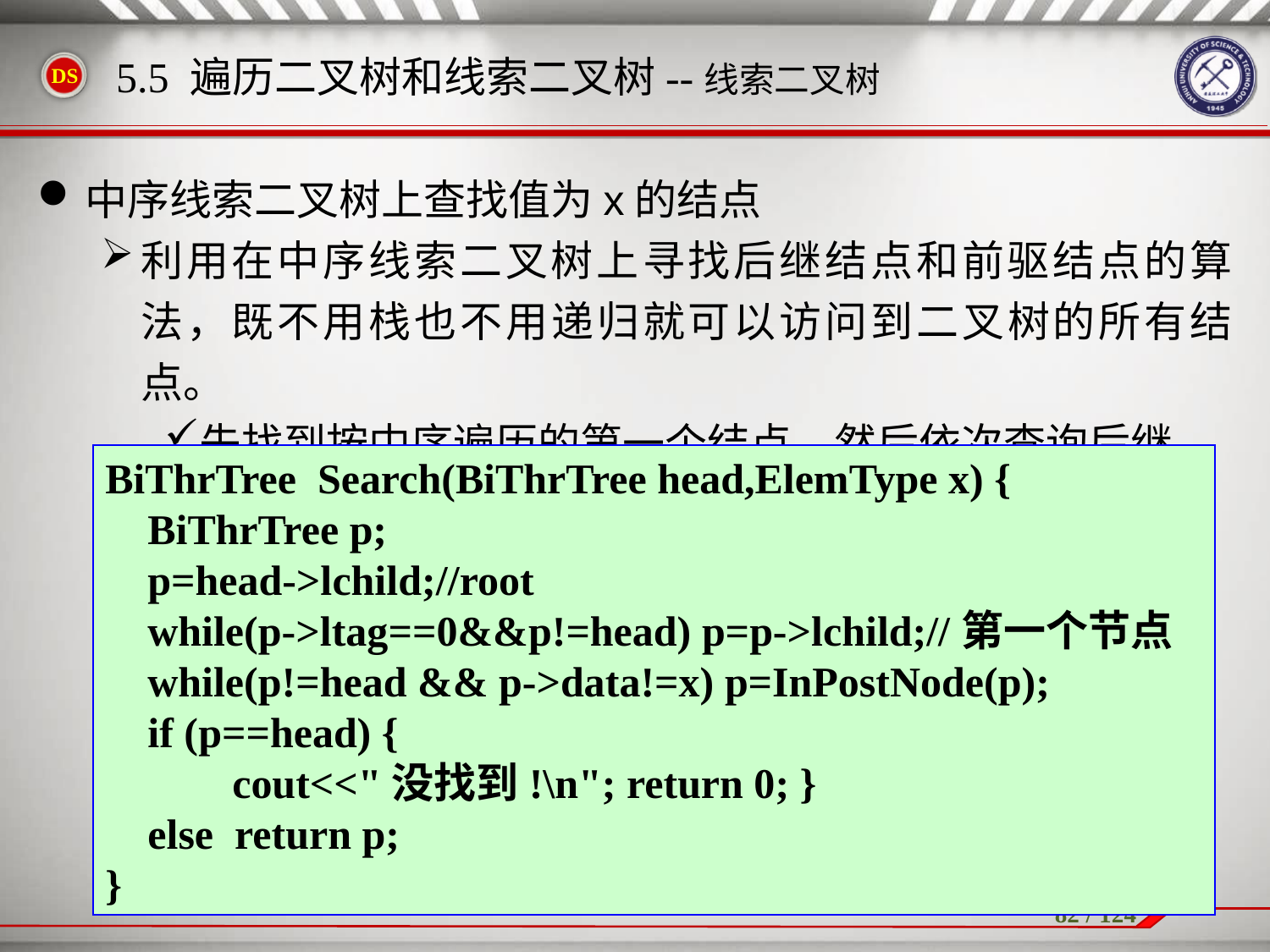

中序线索二叉树上查找值为x的结点
利用在中序线索二叉树上寻找后继结点和前驱结点的算法，既不用栈也不用递归就可以访问到二叉树的所有结点。
先找到按中序遍历的第一个结点，然后依次查询后继
先找到按中序遍历的最后一个结点，然后依次查询前驱
5.5 遍历二叉树和线索二叉树--线索二叉树
BiThrTree  Search(BiThrTree head,ElemType x) {
    BiThrTree p;
    p=head->lchild;//root
    while(p->ltag==0&&p!=head) p=p->lchild;//第一个节点
    while(p!=head && p->data!=x) p=InPostNode(p);
    if (p==head) {
	cout<<"没找到!\n"; return 0; }
    else  return p;
}